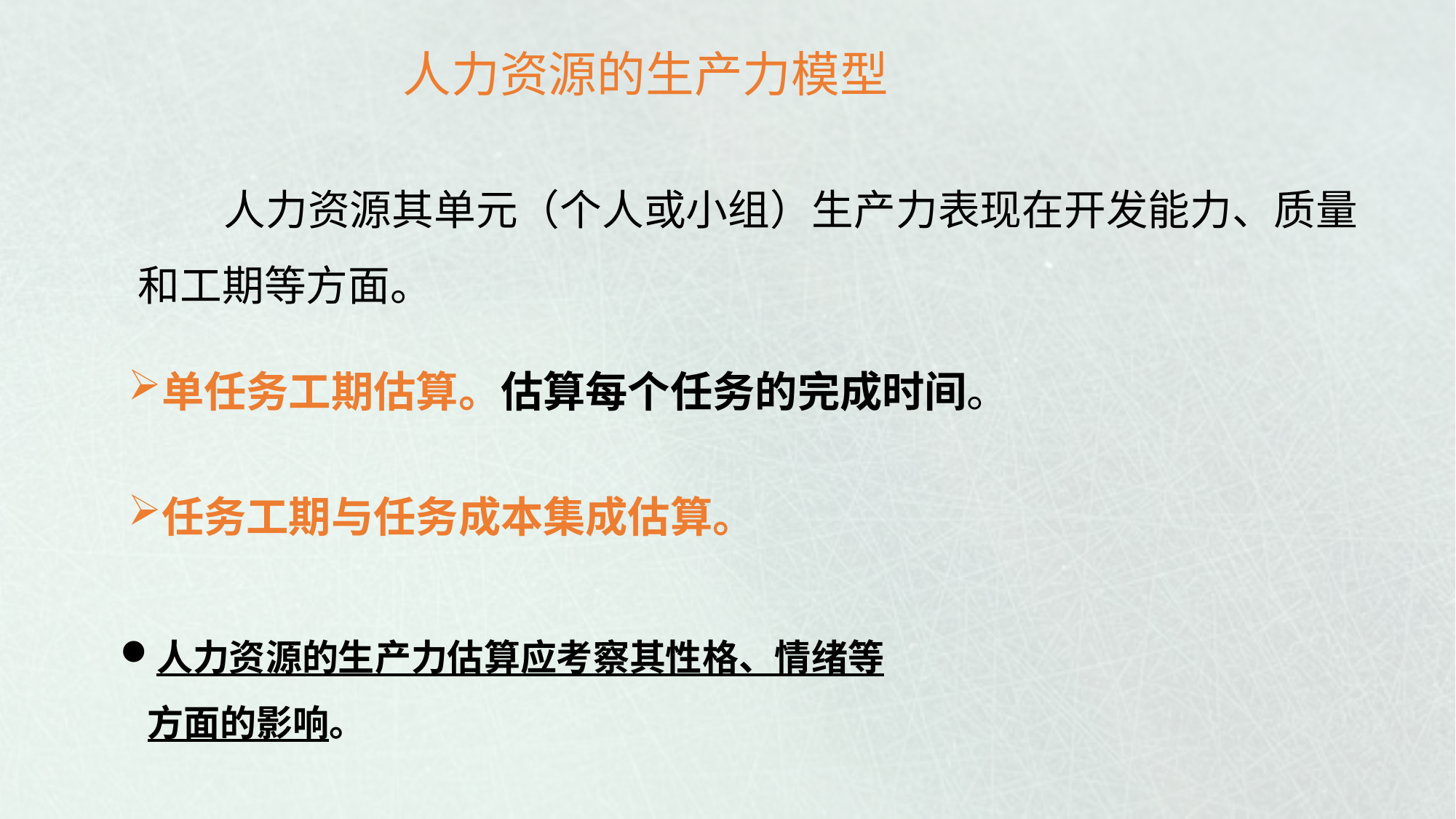

# 人力资源的生产力模型
        人力资源其单元（个人或小组）生产力表现在开发能力、质量和工期等方面。
单任务工期估算。估算每个任务的完成时间。
任务工期与任务成本集成估算。
人力资源的生产力估算应考察其性格、情绪等方面的影响。